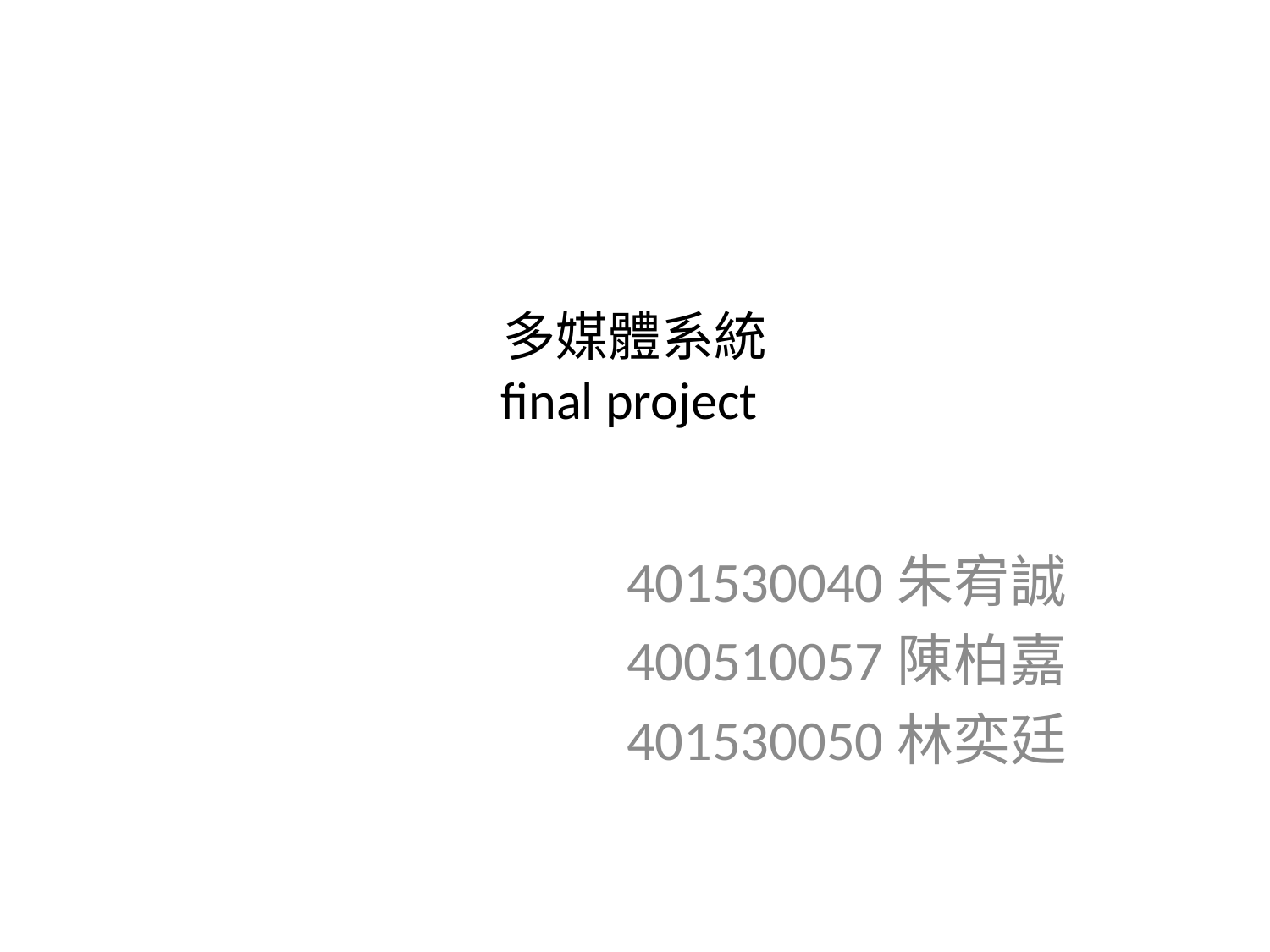

# 多媒體系統 final project
	401530040朱宥誠
400510057陳柏嘉
401530050林奕廷